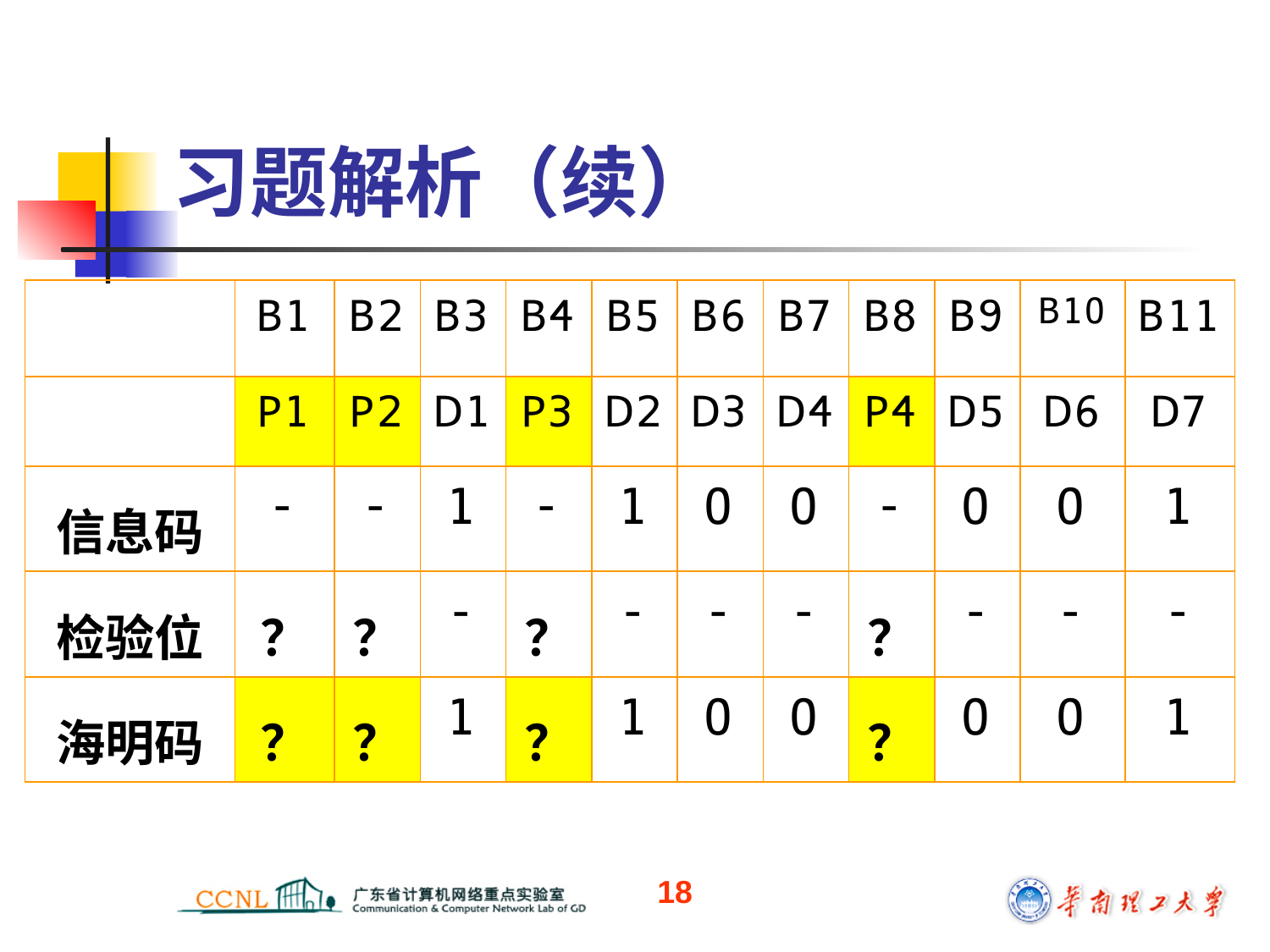

# 习题解析（续）
|  | B1 | B2 | B3 | B4 | B5 | B6 | B7 | B8 | B9 | B10 | B11 |
| --- | --- | --- | --- | --- | --- | --- | --- | --- | --- | --- | --- |
|  | P1 | P2 | D1 | P3 | D2 | D3 | D4 | P4 | D5 | D6 | D7 |
| 信息码 | - | - | 1 | - | 1 | 0 | 0 | - | 0 | 0 | 1 |
| 检验位 | ？ | ？ | - | ？ | - | - | - | ？ | - | - | - |
| 海明码 | ？ | ？ | 1 | ？ | 1 | 0 | 0 | ？ | 0 | 0 | 1 |